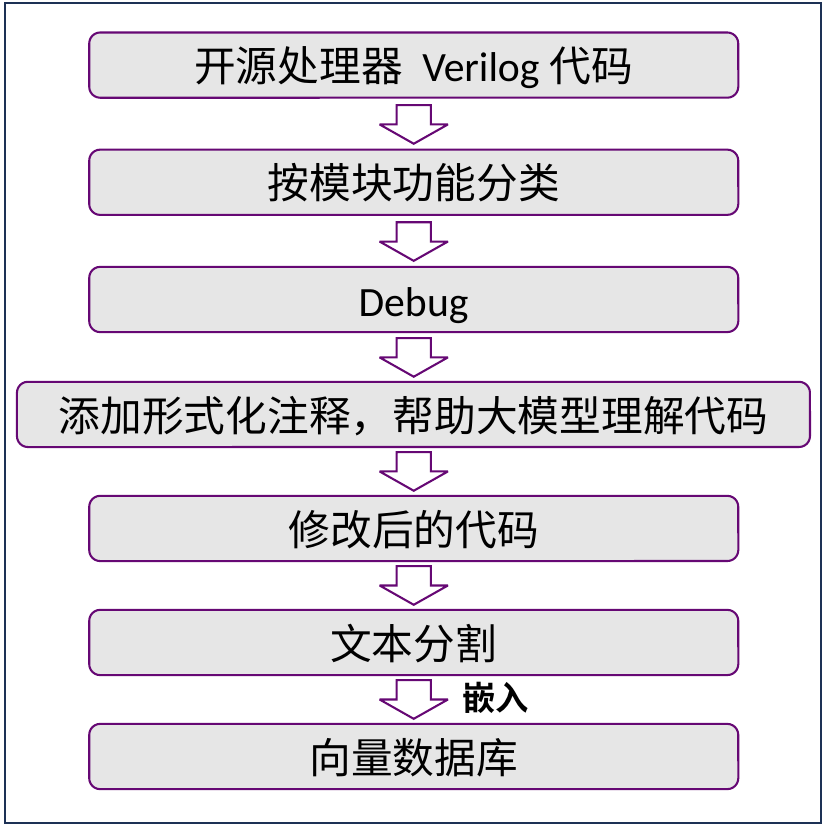

开源处理器 Verilog代码

按模块功能分类

Debug

添加形式化注释，帮助大模型理解代码

修改后的代码

文本分割

嵌入
向量数据库